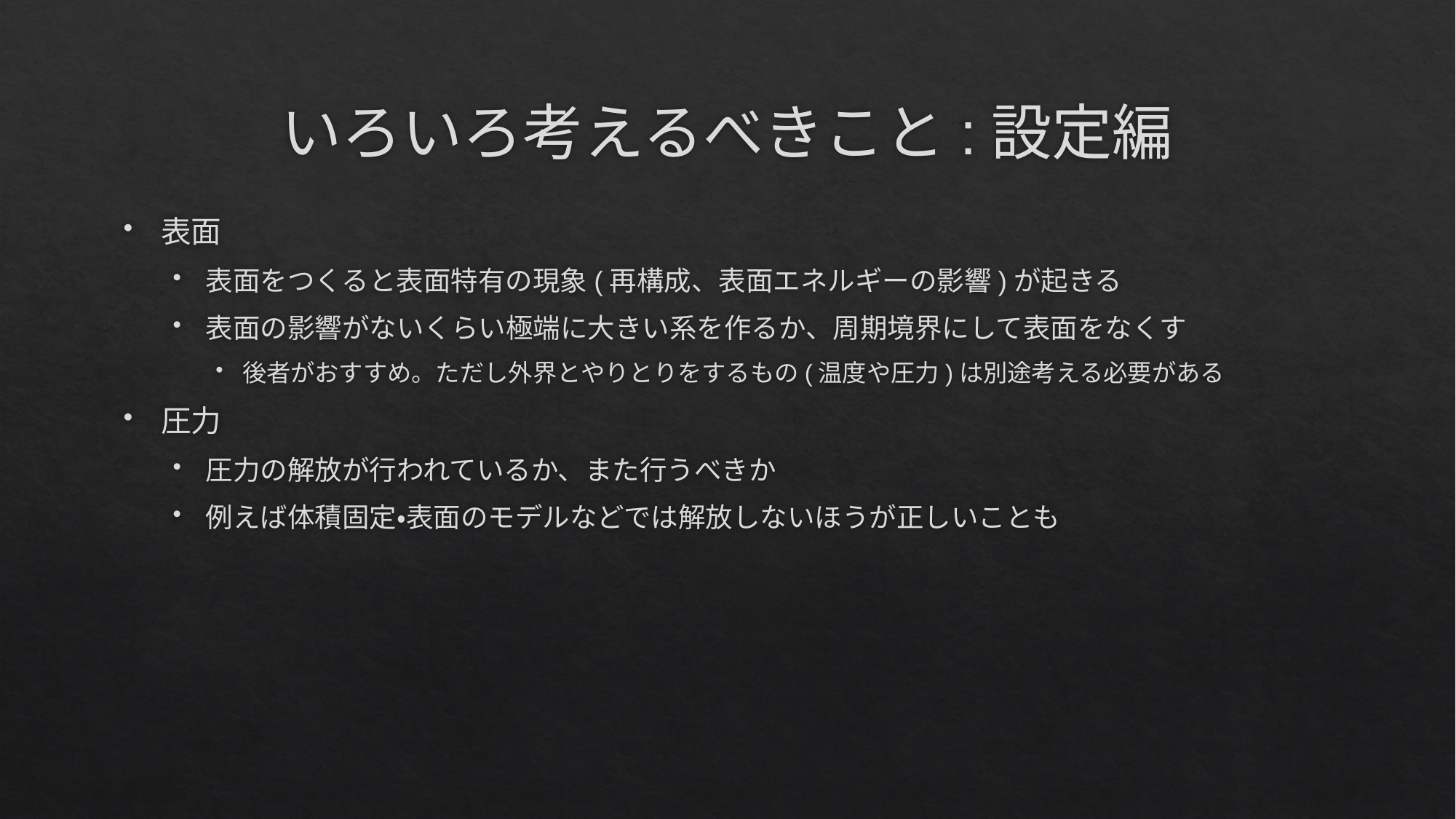

# いろいろ考えるべきこと:設定編
表面
表面をつくると表面特有の現象(再構成、表面エネルギーの影響)が起きる
表面の影響がないくらい極端に大きい系を作るか、周期境界にして表面をなくす
後者がおすすめ。ただし外界とやりとりをするもの(温度や圧力)は別途考える必要がある
圧力
圧力の解放が行われているか、また行うべきか
例えば体積固定・表面のモデルなどでは解放しないほうが正しいことも